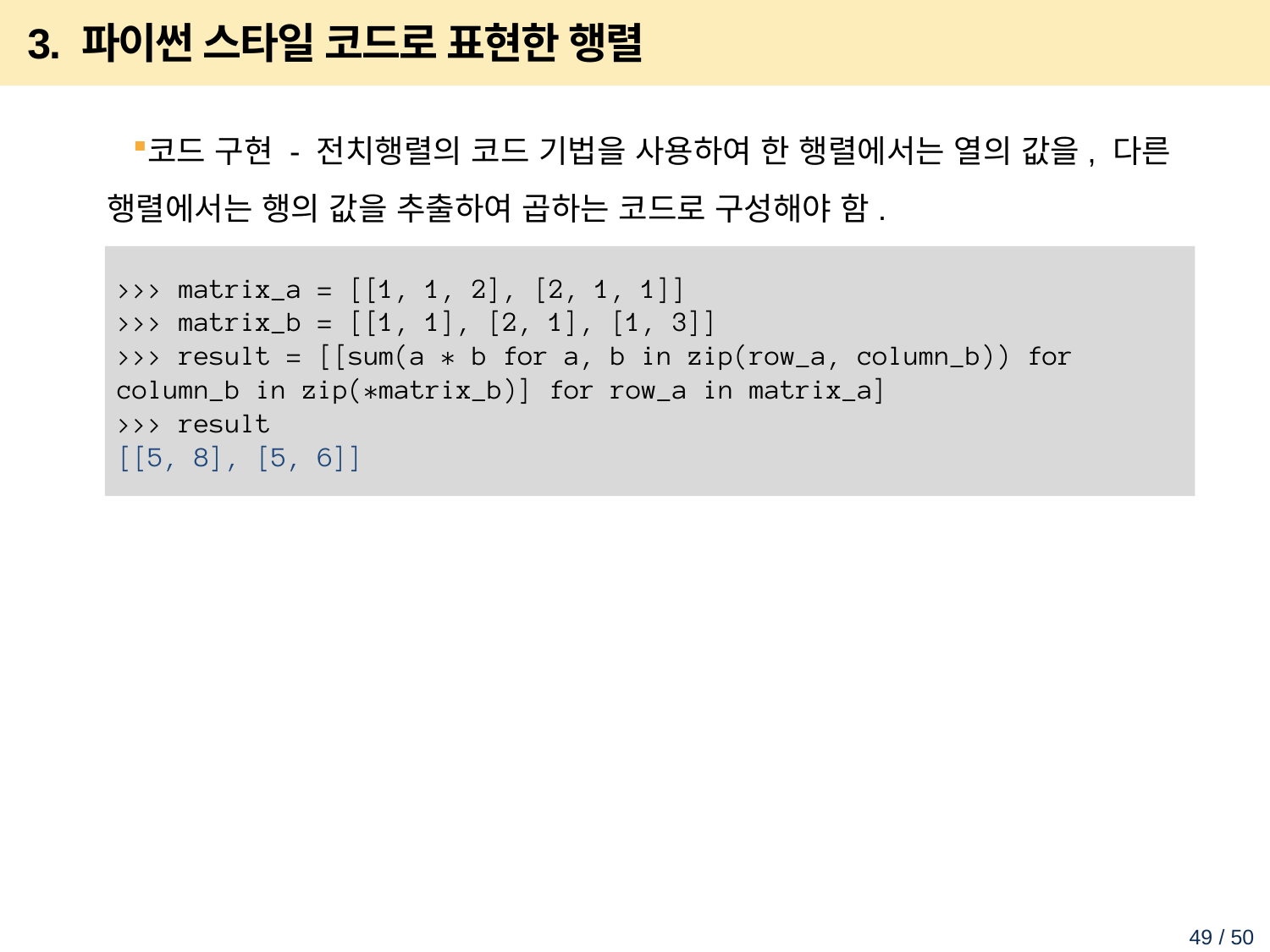

# 3. 파이썬 스타일 코드로 표현한 행렬
코드 구현 - 전치행렬의 코드 기법을 사용하여 한 행렬에서는 열의 값을, 다른 행렬에서는 행의 값을 추출하여 곱하는 코드로 구성해야 함.

>>> matrix_a = [[1, 1, 2], [2, 1, 1]]
>>> matrix_b = [[1, 1], [2, 1], [1, 3]]
>>> result = [[sum(a * b for a, b in zip(row_a, column_b)) for column_b in zip(*matrix_b)] for row_a in matrix_a]
>>> result
[[5, 8], [5, 6]]